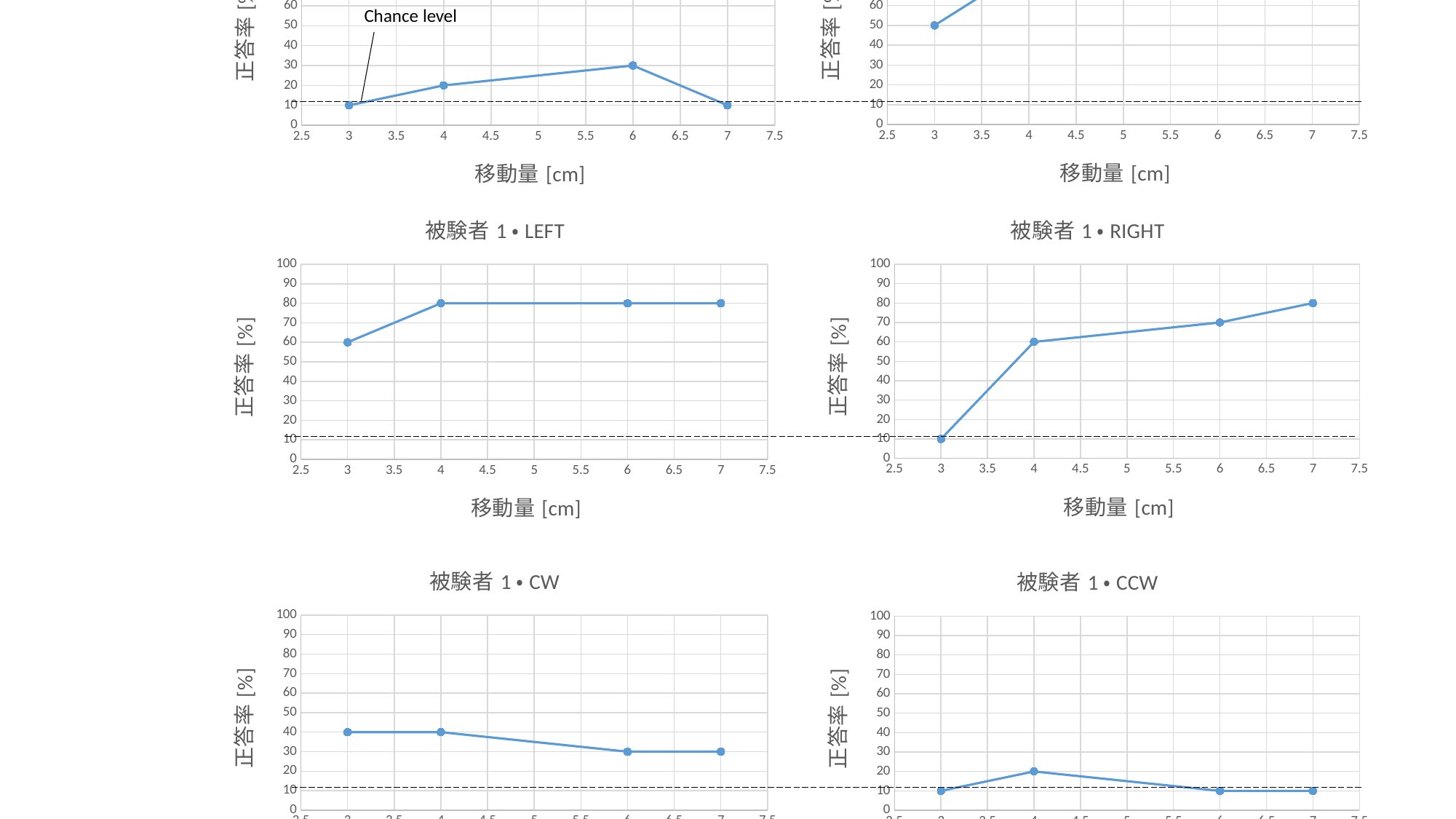

### Chart: 被験者1・UP

| Category | UP |
|---|---|

### Chart: 被験者1・DOWN

| Category | DOWN |
|---|---|
Chance level

### Chart: 被験者1・LEFT

| Category | LEFT |
|---|---|

### Chart: 被験者1・RIGHT

| Category | RIGHT |
|---|---|

### Chart: 被験者1・CW

| Category | CW |
|---|---|

### Chart: 被験者1・CCW

| Category | CCW |
|---|---|